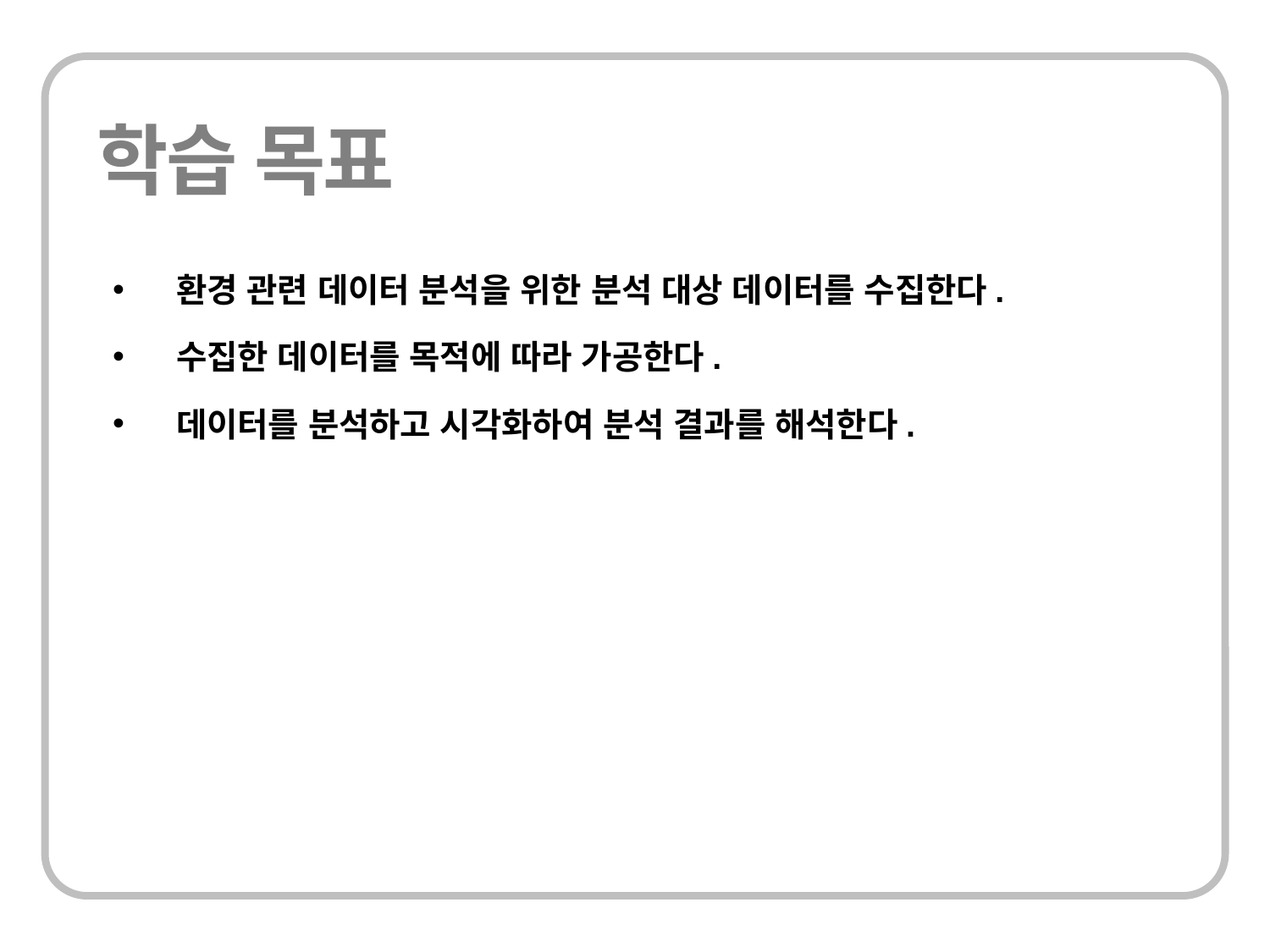

환경 관련 데이터 분석을 위한 분석 대상 데이터를 수집한다.
수집한 데이터를 목적에 따라 가공한다.
데이터를 분석하고 시각화하여 분석 결과를 해석한다.